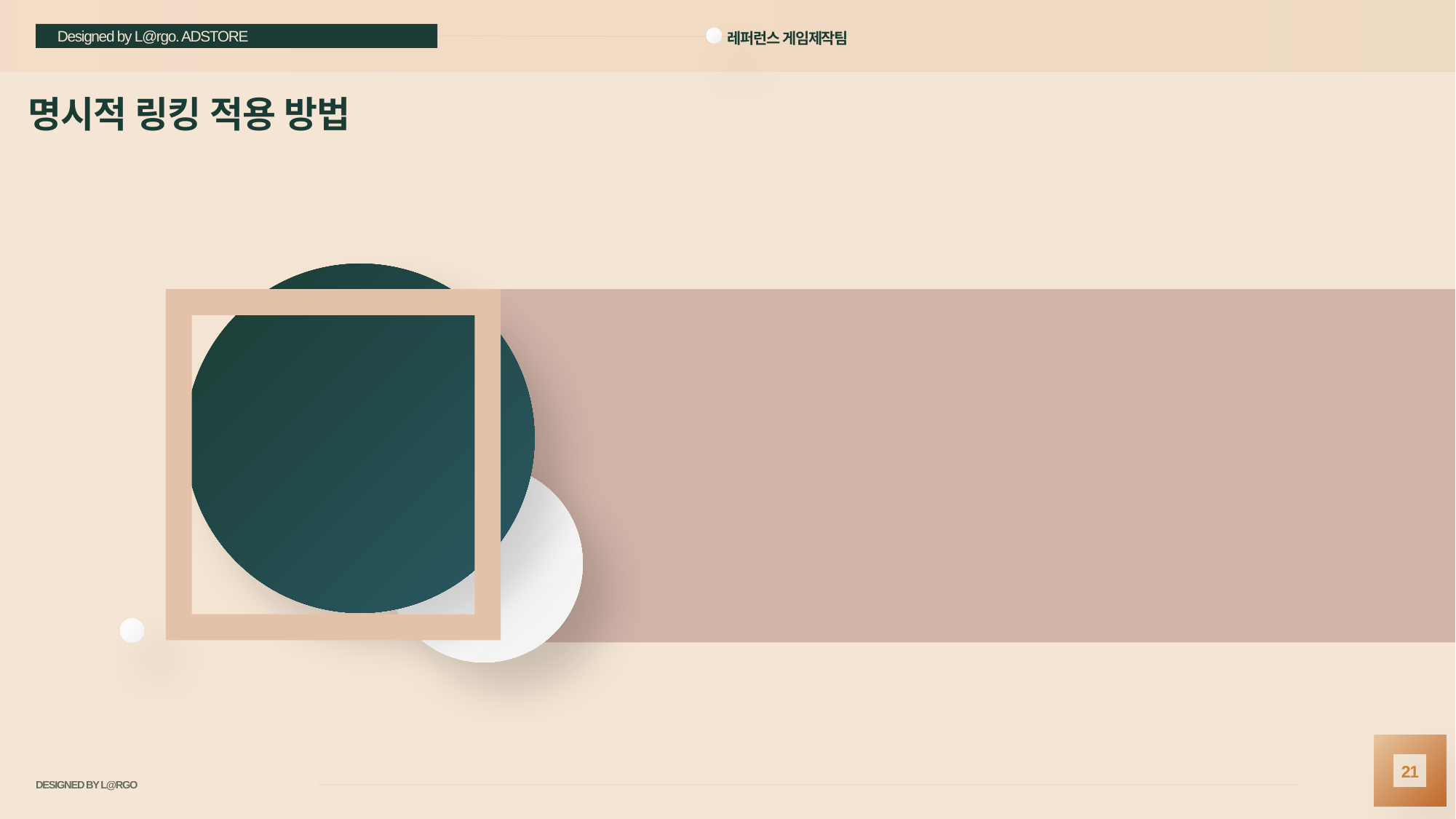

Designed by L@rgo. ADSTORE
레퍼런스 게임제작팀

명시적 링킹 적용 방법

영상으로 따로 만들 예정입니다.
김원일 교수님 사랑합니다

21
DESIGNED BY L@RGO